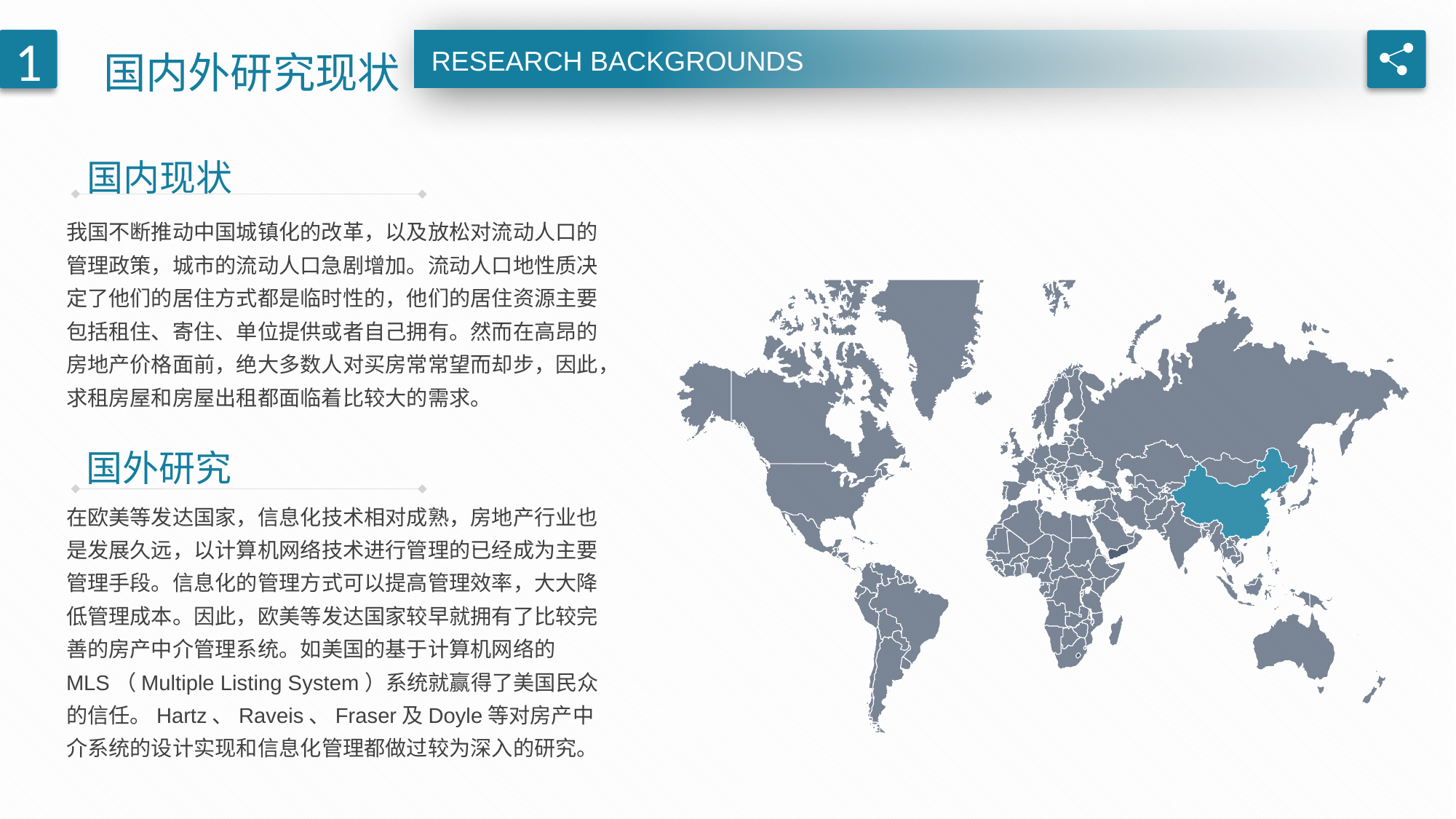

国内外研究现状
1

RESEARCH BACKGROUNDS

国内现状
我国不断推动中国城镇化的改革，以及放松对流动人口的管理政策，城市的流动人口急剧增加。流动人口地性质决定了他们的居住方式都是临时性的，他们的居住资源主要包括租住、寄住、单位提供或者自己拥有。然而在高昂的房地产价格面前，绝大多数人对买房常常望而却步，因此，求租房屋和房屋出租都面临着比较大的需求。

国外研究
在欧美等发达国家，信息化技术相对成熟，房地产行业也是发展久远，以计算机网络技术进行管理的已经成为主要管理手段。信息化的管理方式可以提高管理效率，大大降低管理成本。因此，欧美等发达国家较早就拥有了比较完善的房产中介管理系统。如美国的基于计算机网络的MLS（Multiple Listing System）系统就赢得了美国民众的信任。Hartz、Raveis、Fraser及Doyle等对房产中介系统的设计实现和信息化管理都做过较为深入的研究。